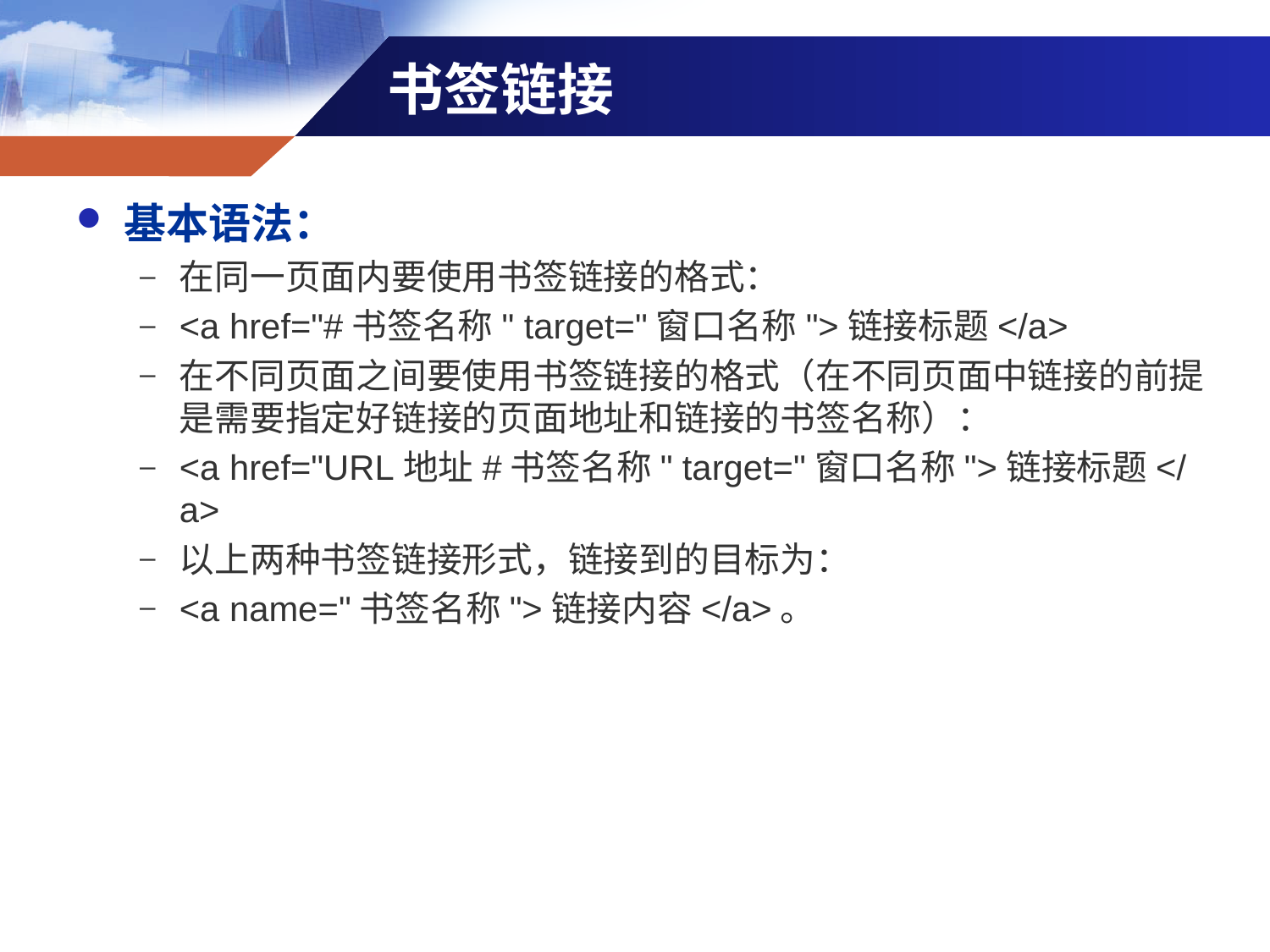

# 书签链接
基本语法：
在同一页面内要使用书签链接的格式：
<a href="#书签名称" target="窗口名称">链接标题</a>
在不同页面之间要使用书签链接的格式（在不同页面中链接的前提是需要指定好链接的页面地址和链接的书签名称）：
<a href="URL地址#书签名称" target="窗口名称">链接标题</a>
以上两种书签链接形式，链接到的目标为：
<a name="书签名称">链接内容</a>。